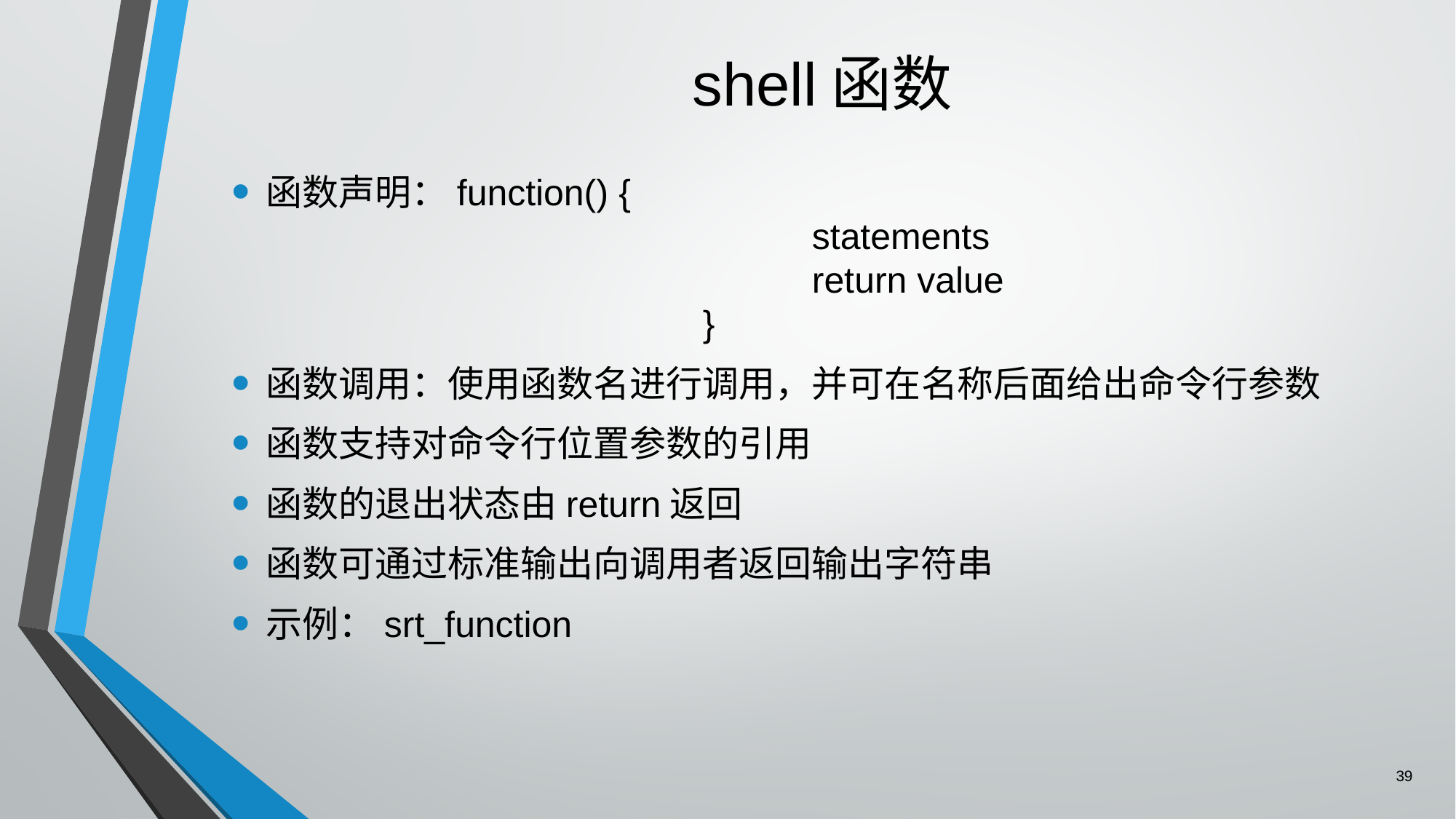

# shell函数
函数声明：function() {
					statements
					return value
				}
函数调用：使用函数名进行调用，并可在名称后面给出命令行参数
函数支持对命令行位置参数的引用
函数的退出状态由return返回
函数可通过标准输出向调用者返回输出字符串
示例：srt_function
39